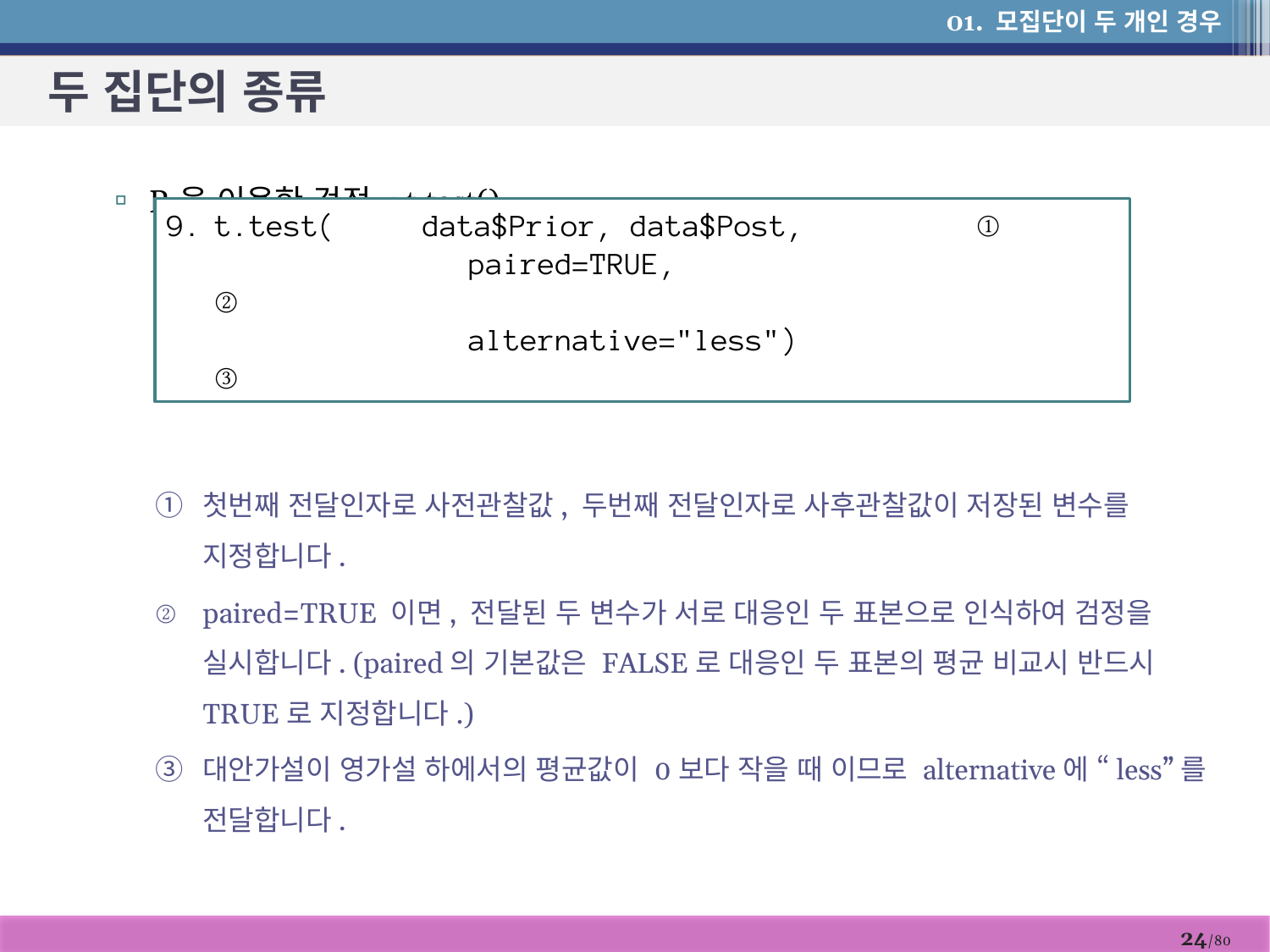

01. 모집단이 두 개인 경우
# 두 집단의 종류
R을 이용한 검정 : t.test()

첫번째 전달인자로 사전관찰값, 두번째 전달인자로 사후관찰값이 저장된 변수를 지정합니다.
paired=TRUE 이면, 전달된 두 변수가 서로 대응인 두 표본으로 인식하여 검정을 실시합니다. (paired의 기본값은 FALSE로 대응인 두 표본의 평균 비교시 반드시 TRUE로 지정합니다.)
대안가설이 영가설 하에서의 평균값이 0보다 작을 때 이므로 alternative에 “less”를 전달합니다.

t.test(     data$Prior, data$Post, 		①
		paired=TRUE, 				②
		alternative="less")			③